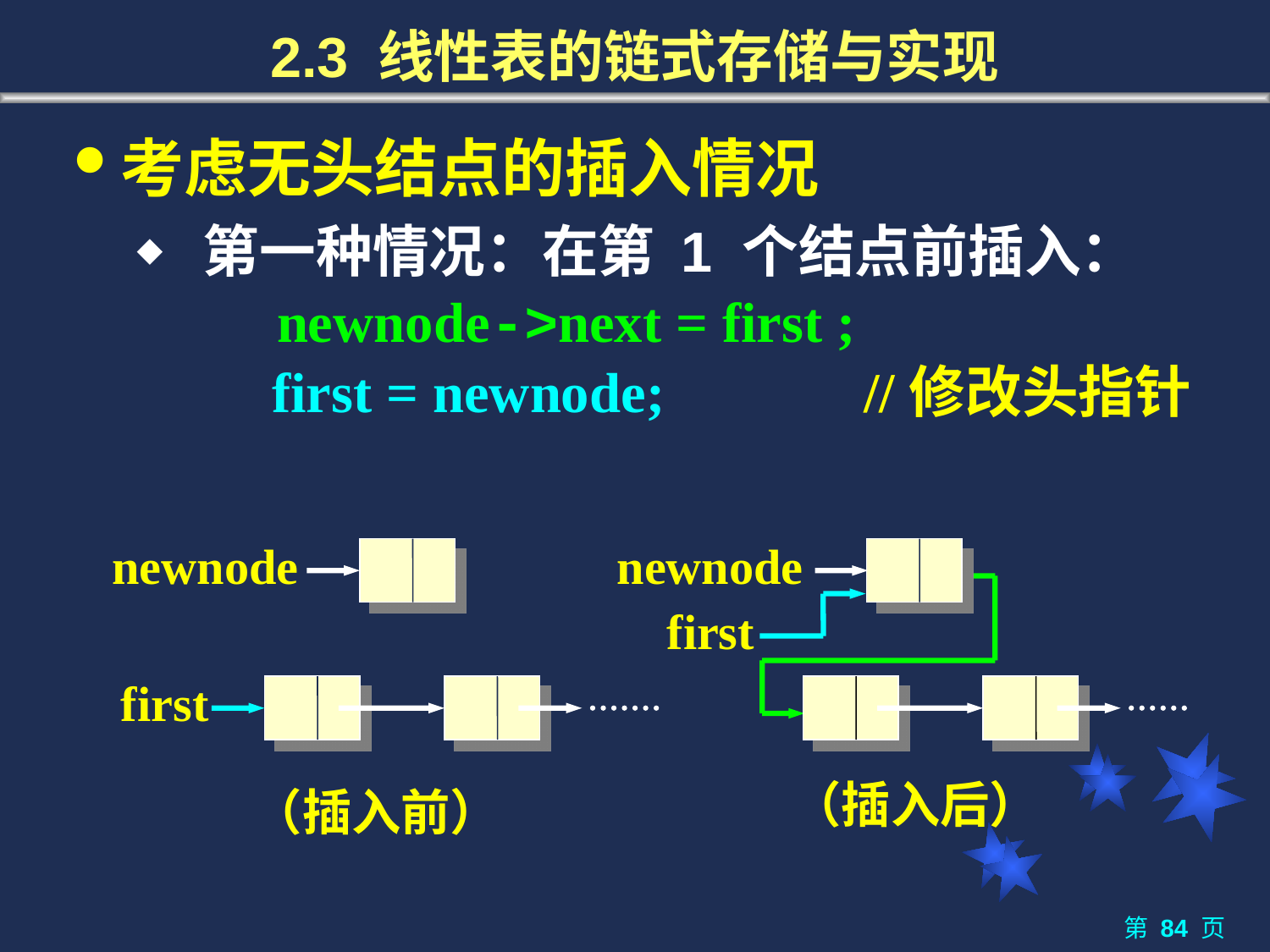

# 2.3 线性表的链式存储与实现
考虑无头结点的插入情况
 第一种情况：在第 1 个结点前插入：
             newnode->next = first ;
              first = newnode;              //修改头指针
newnode

 first

newnode

first

（插入后）
（插入前）
第 84 页